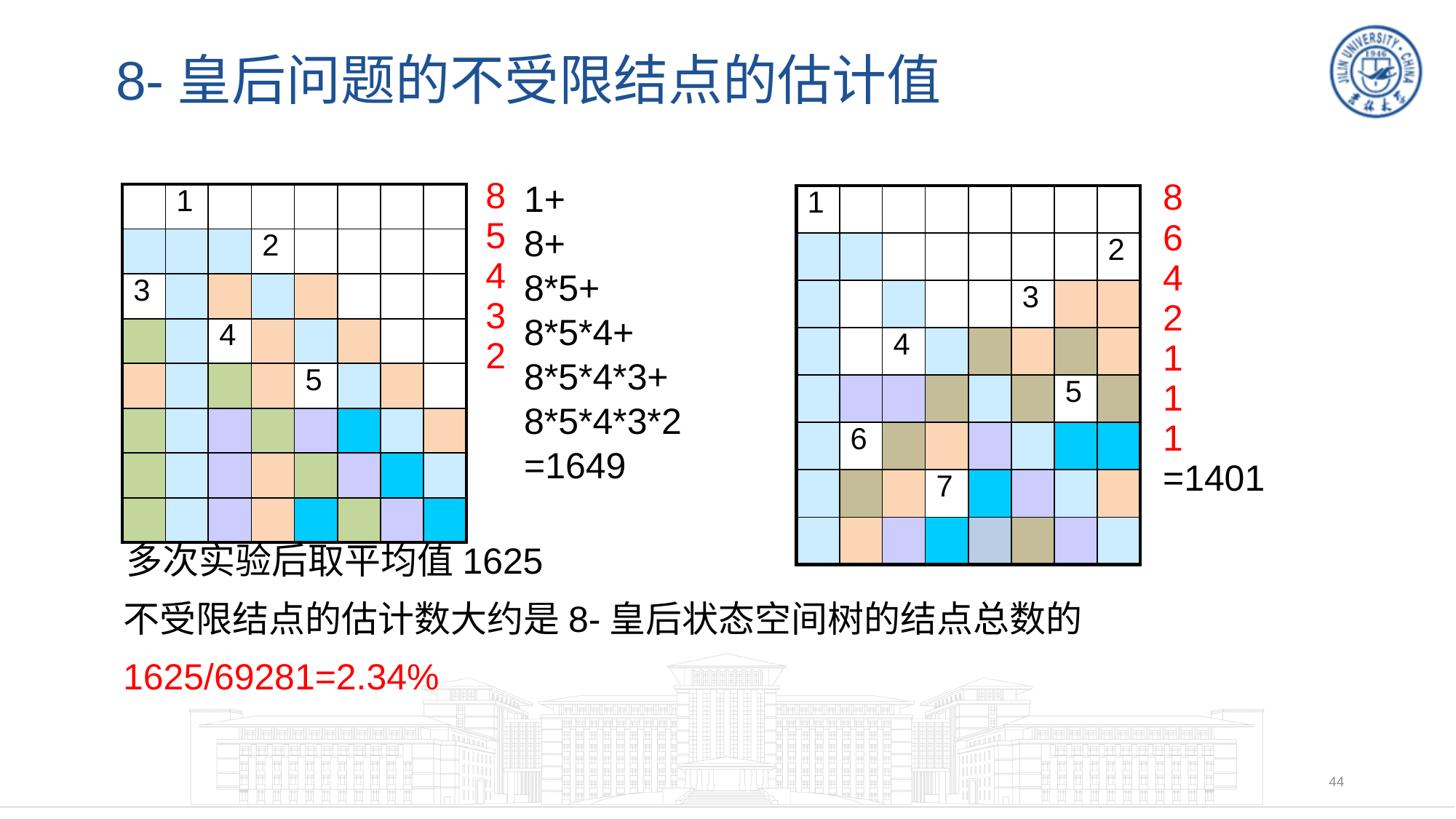

# 8-皇后问题的不受限结点的估计值
8
6
4
2
1
1
1
=1401
|  | 1 |  |  |  |  |  |  |
| --- | --- | --- | --- | --- | --- | --- | --- |
|  |  |  | 2 |  |  |  |  |
| 3 |  |  |  |  |  |  |  |
|  |  | 4 |  |  |  |  |  |
|  |  |  |  | 5 |  |  |  |
|  |  |  |  |  |  |  |  |
|  |  |  |  |  |  |  |  |
|  |  |  |  |  |  |  |  |
8
5
4
3
2
| 1 |  |  |  |  |  |  |  |
| --- | --- | --- | --- | --- | --- | --- | --- |
|  |  |  |  |  |  |  | 2 |
|  |  |  |  |  | 3 |  |  |
|  |  | 4 |  |  |  |  |  |
|  |  |  |  |  |  | 5 |  |
|  | 6 |  |  |  |  |  |  |
|  |  |  | 7 |  |  |  |  |
|  |  |  |  |  |  |  |  |
1+
8+
8*5+
8*5*4+
8*5*4*3+
8*5*4*3*2
=1649
多次实验后取平均值1625
不受限结点的估计数大约是8-皇后状态空间树的结点总数的
1625/69281=2.34%
44